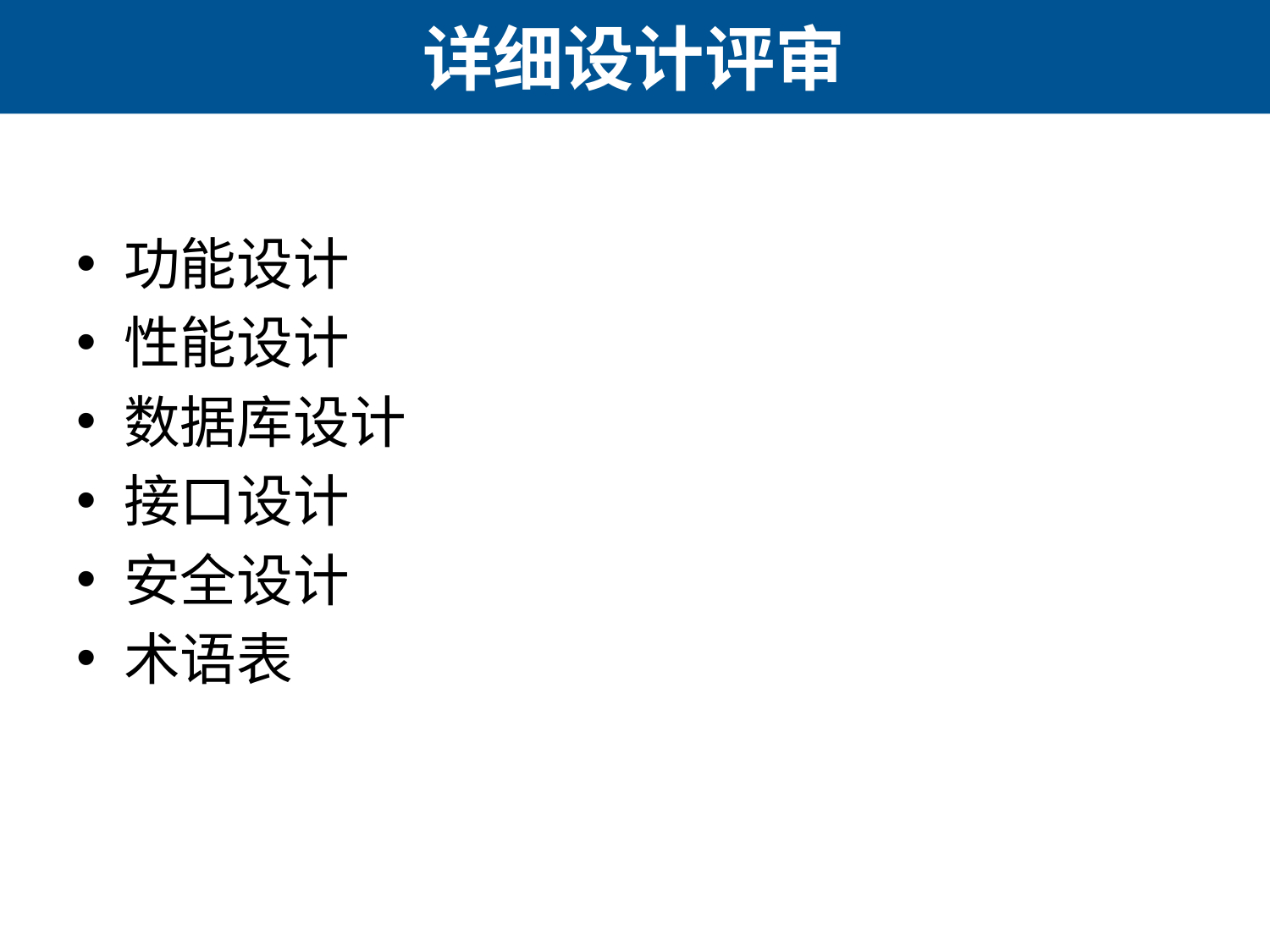

# 详细设计评审
功能设计
性能设计
数据库设计
接口设计
安全设计
术语表